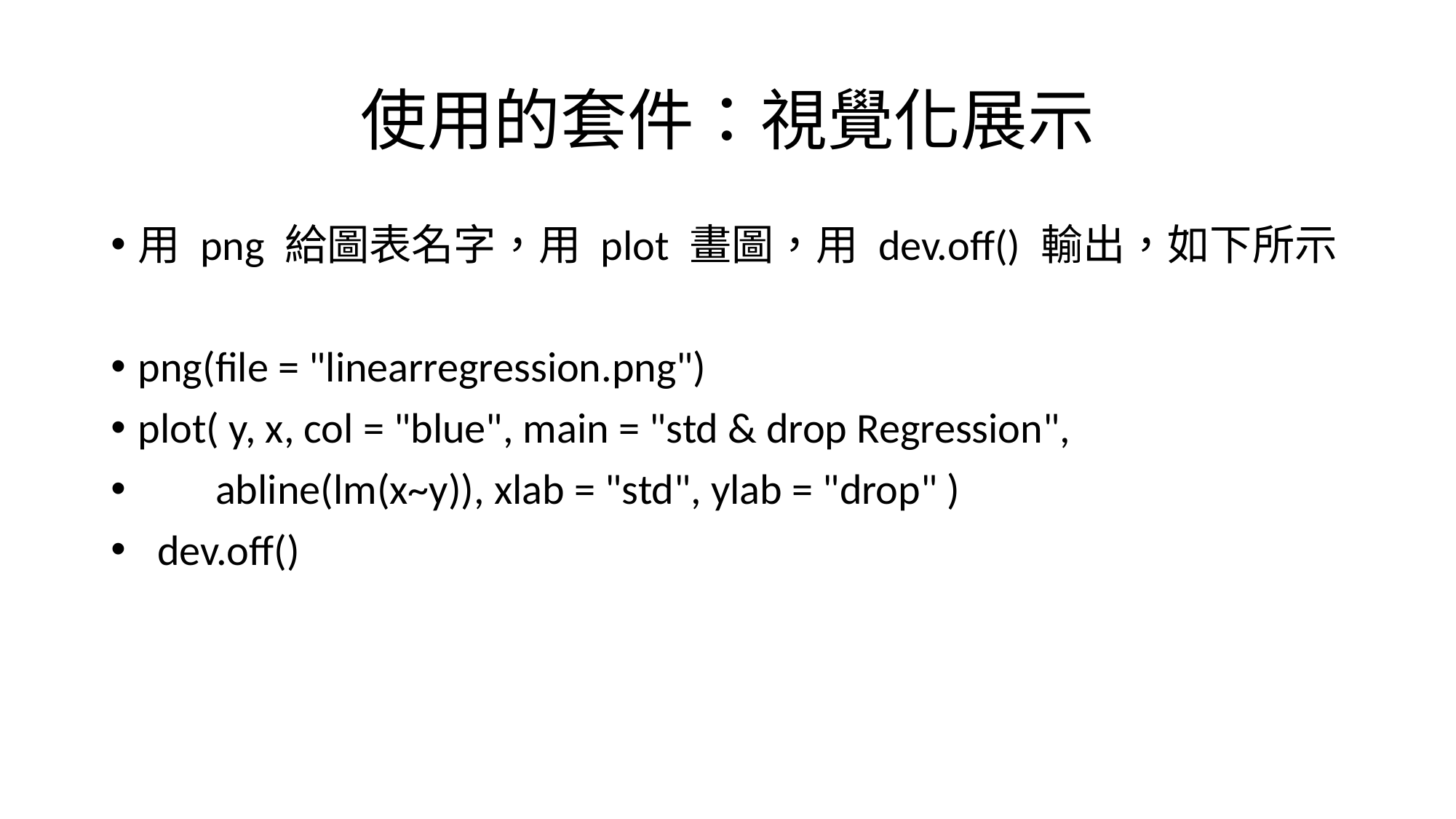

# 使用的套件：視覺化展示
用 png 給圖表名字，用 plot 畫圖，用 dev.off() 輸出，如下所示

png(file = "linearregression.png")
plot( y, x, col = "blue", main = "std & drop Regression",
        abline(lm(x~y)), xlab = "std", ylab = "drop" )
  dev.off()